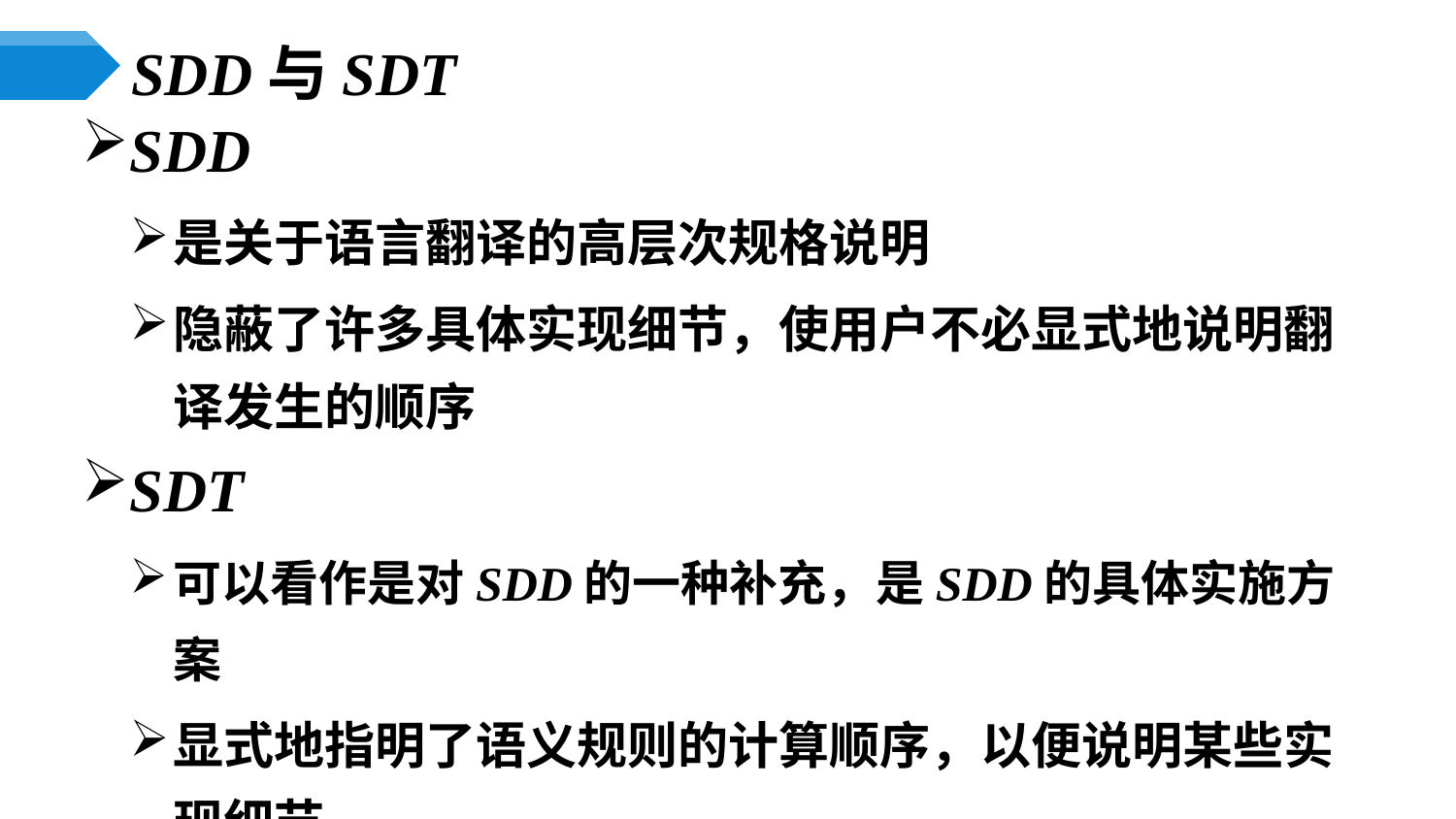

# SDD与SDT
SDD
是关于语言翻译的高层次规格说明
隐蔽了许多具体实现细节，使用户不必显式地说明翻译发生的顺序
SDT
可以看作是对SDD的一种补充，是SDD的具体实施方案
显式地指明了语义规则的计算顺序，以便说明某些实现细节